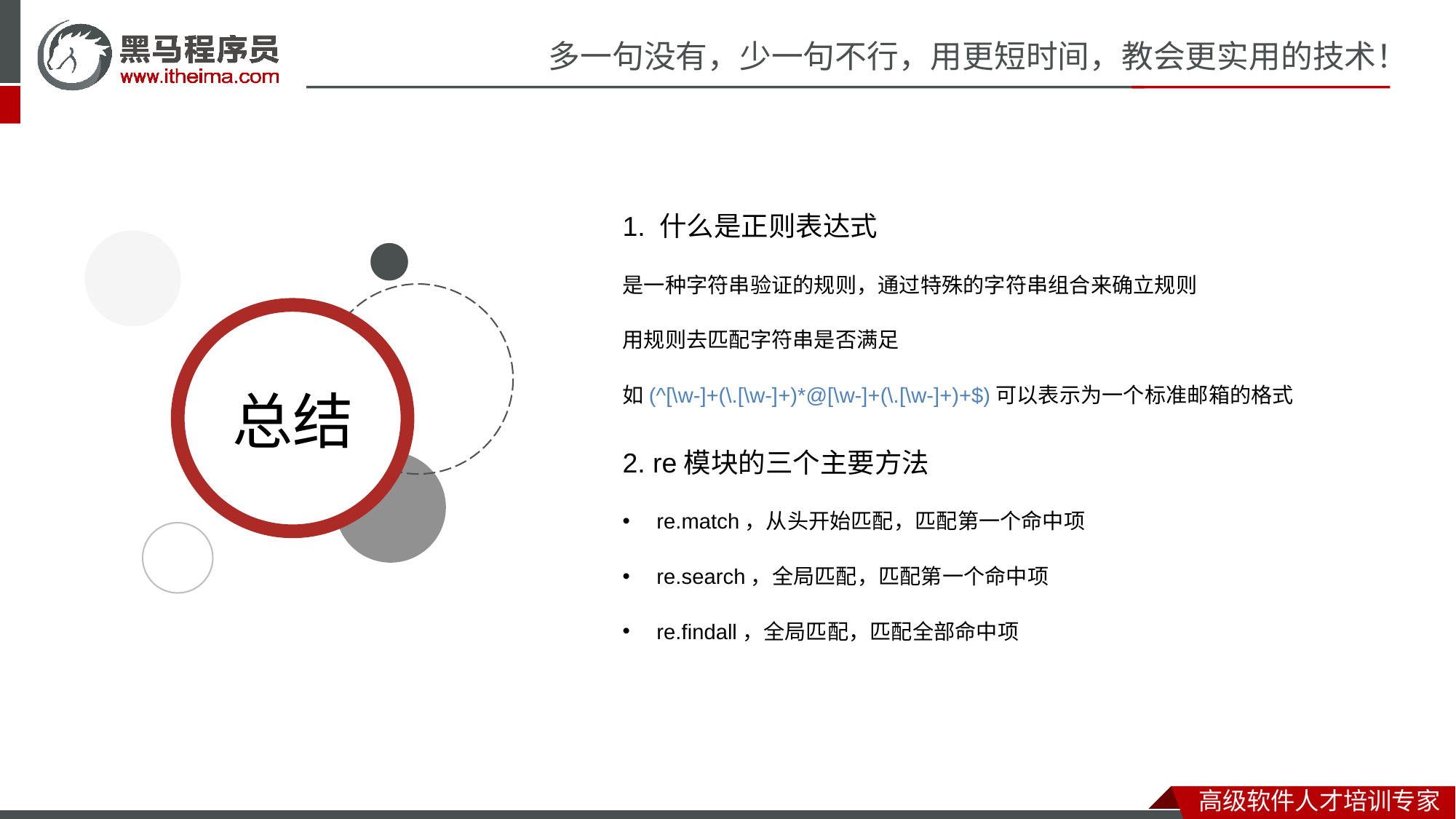

1. 什么是正则表达式
是一种字符串验证的规则，通过特殊的字符串组合来确立规则
用规则去匹配字符串是否满足
如(^[\w-]+(\.[\w-]+)*@[\w-]+(\.[\w-]+)+$)可以表示为一个标准邮箱的格式
2. re模块的三个主要方法
re.match，从头开始匹配，匹配第一个命中项
re.search，全局匹配，匹配第一个命中项
re.findall，全局匹配，匹配全部命中项